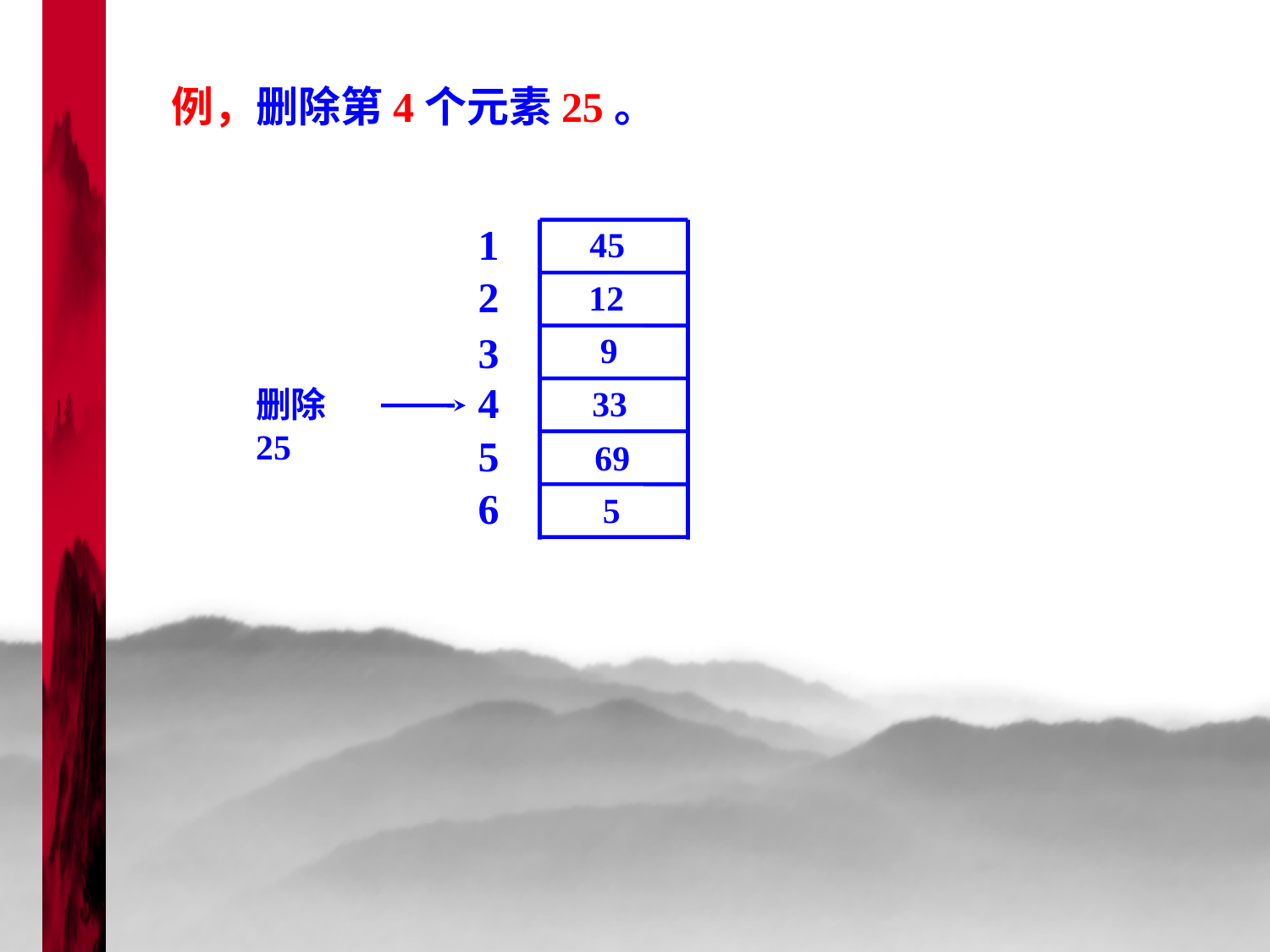

例，删除第4个元素25。
1
45

2
12

3
9

4
25

5
33

6
69

7

5

33

删除25

69

5